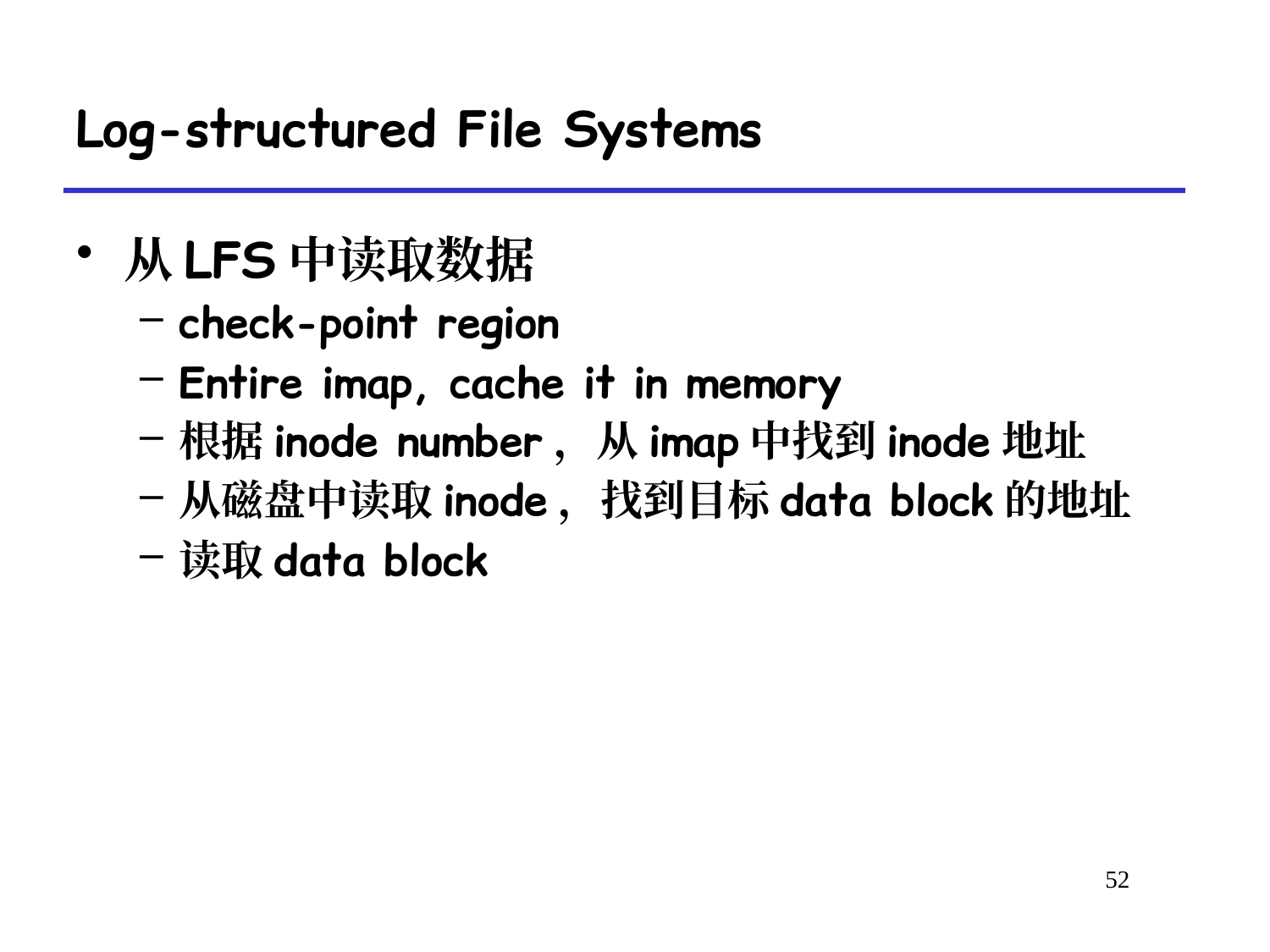

# Log-structured File Systems
从LFS中读取数据
check-point region
Entire imap, cache it in memory
根据inode number，从imap中找到inode地址
从磁盘中读取inode，找到目标data block的地址
读取data block
52